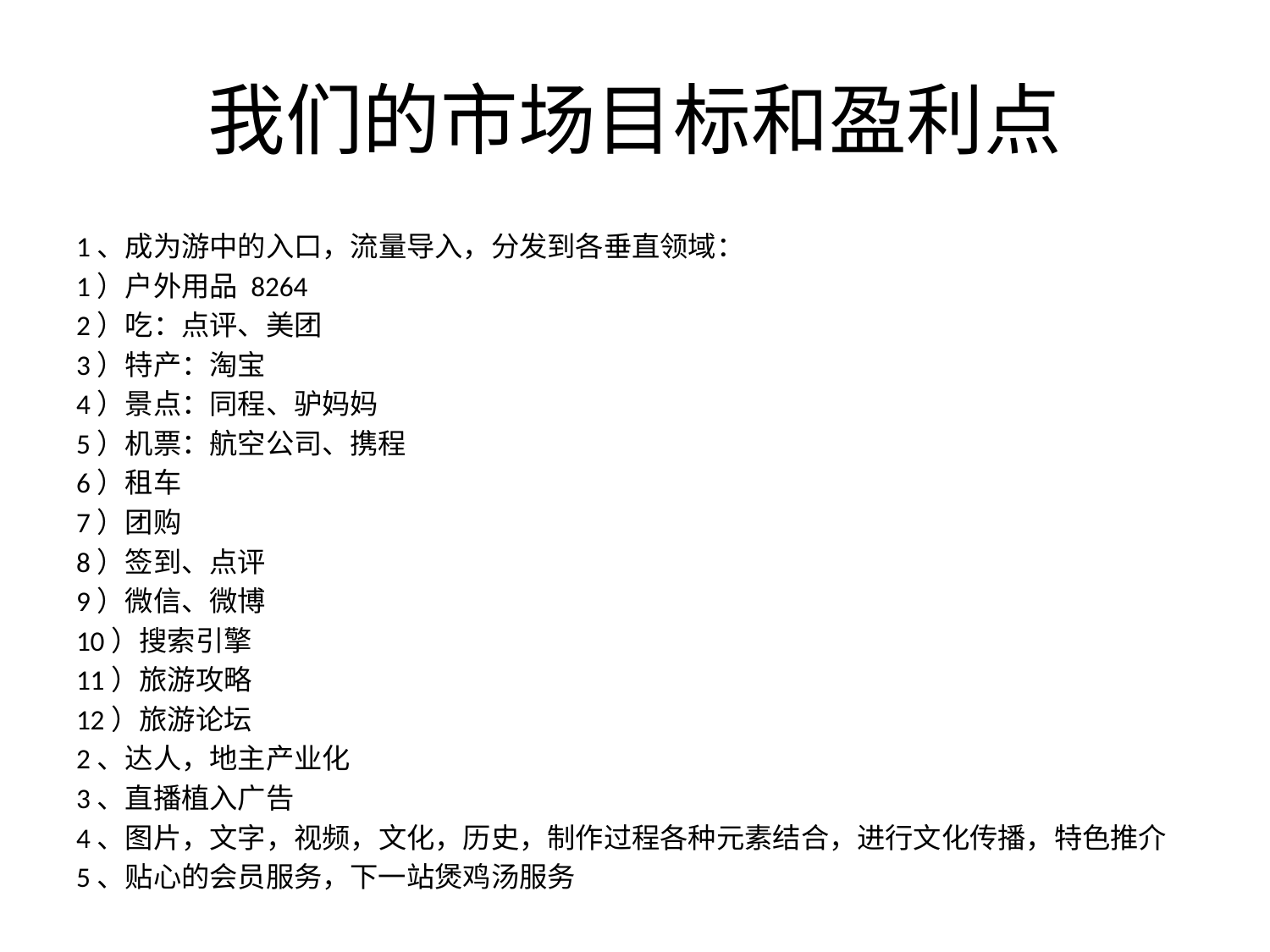

# 我们的市场目标和盈利点
1、成为游中的入口，流量导入，分发到各垂直领域：
1）户外用品 8264
2）吃：点评、美团
3）特产：淘宝
4）景点：同程、驴妈妈
5）机票：航空公司、携程
6）租车
7）团购
8）签到、点评
9）微信、微博
10）搜索引擎
11）旅游攻略
12）旅游论坛
2、达人，地主产业化
3、直播植入广告
4、图片，文字，视频，文化，历史，制作过程各种元素结合，进行文化传播，特色推介
5、贴心的会员服务，下一站煲鸡汤服务